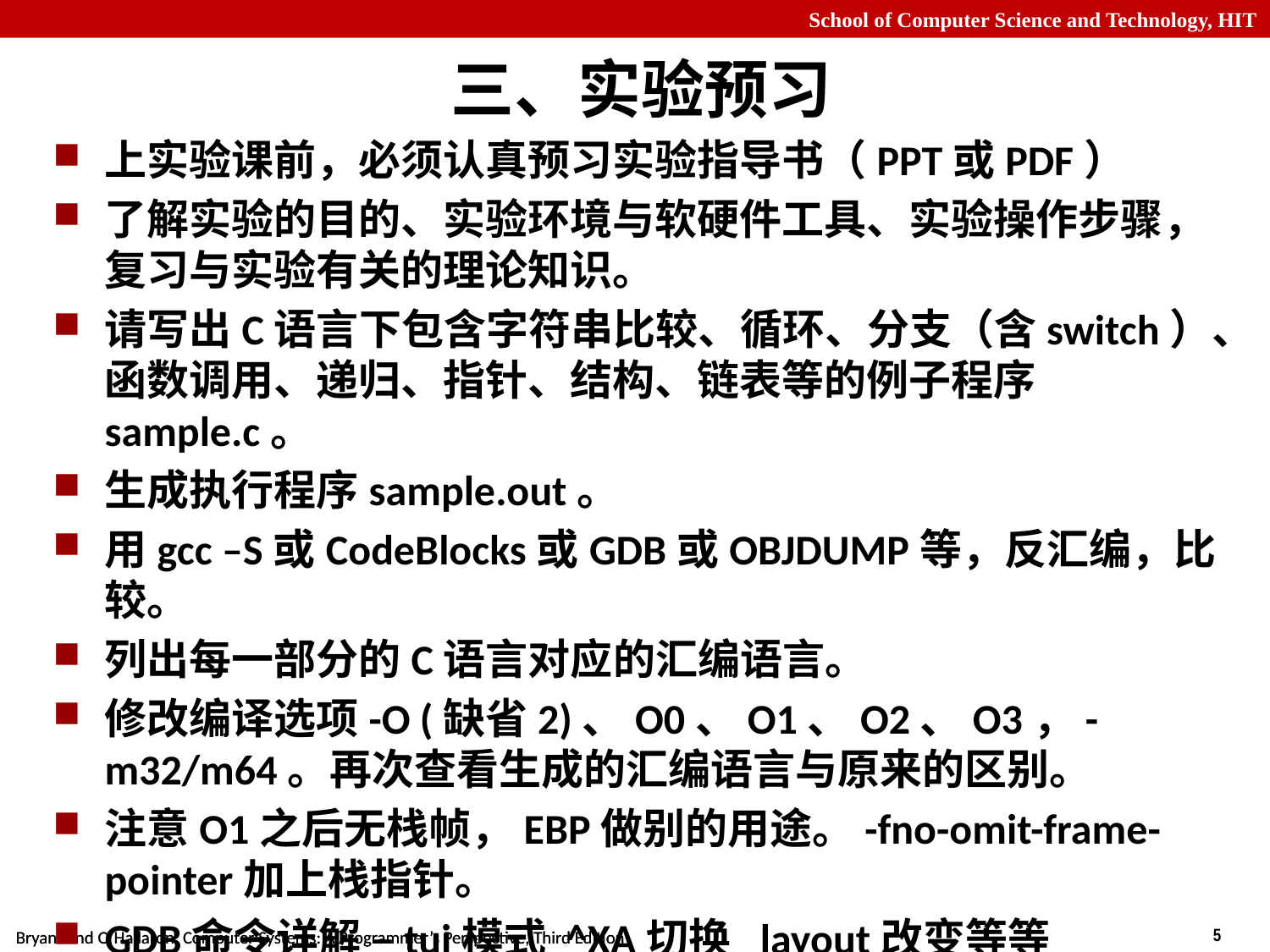

# 三、实验预习
上实验课前，必须认真预习实验指导书（PPT或PDF）
了解实验的目的、实验环境与软硬件工具、实验操作步骤，复习与实验有关的理论知识。
请写出C语言下包含字符串比较、循环、分支（含switch）、函数调用、递归、指针、结构、链表等的例子程序sample.c。
生成执行程序sample.out。
用gcc –S或CodeBlocks或GDB或OBJDUMP等，反汇编，比较。
列出每一部分的C语言对应的汇编语言。
修改编译选项-O (缺省2)、O0、O1、O2、O3，-m32/m64。再次查看生成的汇编语言与原来的区别。
注意O1之后无栈帧，EBP做别的用途。-fno-omit-frame-pointer加上栈指针。
GDB命令详解 –tui模式 ^XA切换  layout改变等等
有目的地学习: 看VS的功能GDB命令用什么？